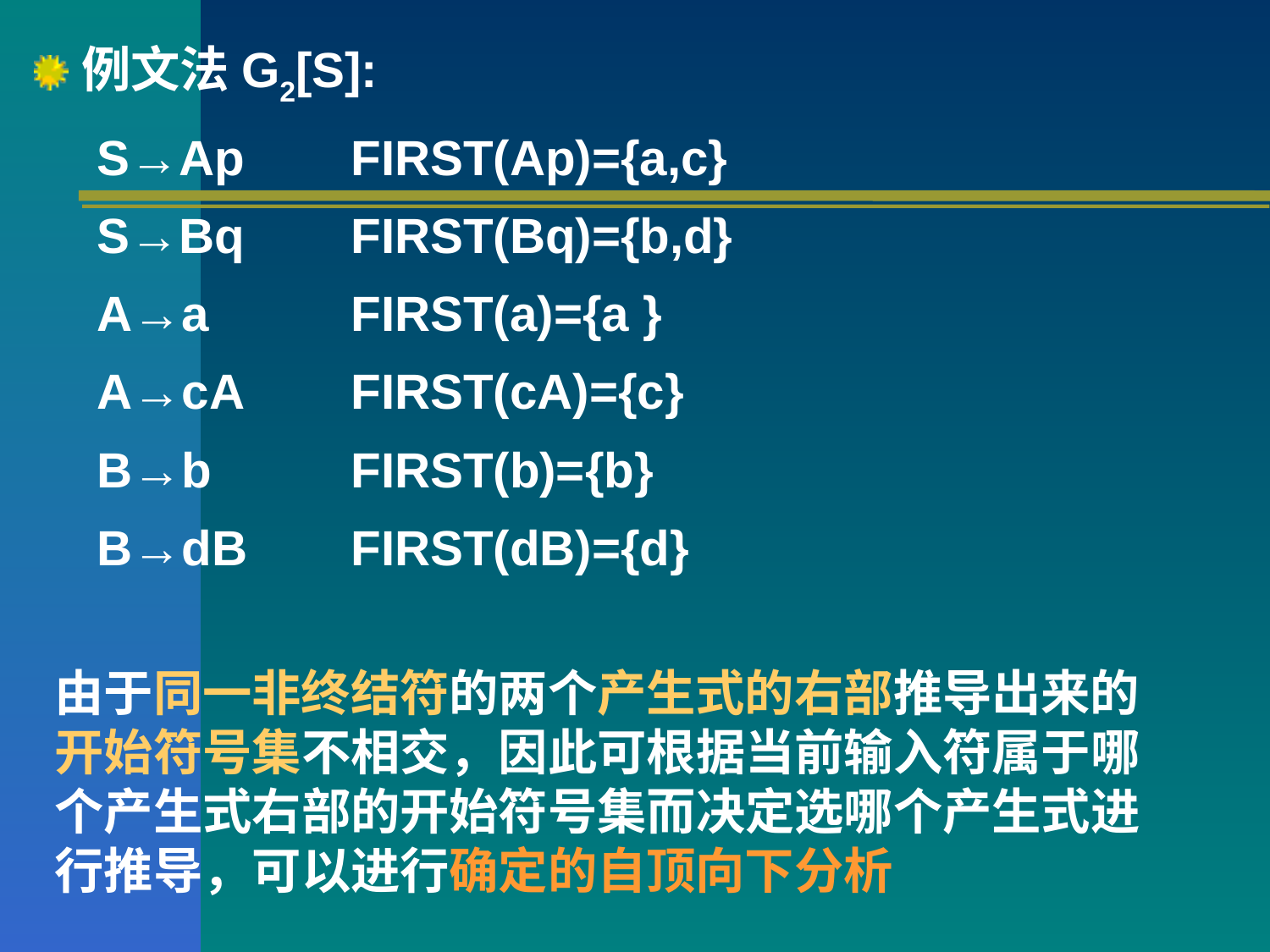

例文法G2[S]:
S→Ap
S→Bq
A→a
A→cA
B→b
B→dB
FIRST(Ap)={a,c}
FIRST(Bq)={b,d}
FIRST(a)={a }
FIRST(cA)={c}
FIRST(b)={b}
FIRST(dB)={d}
由于同一非终结符的两个产生式的右部推导出来的开始符号集不相交，因此可根据当前输入符属于哪个产生式右部的开始符号集而决定选哪个产生式进行推导，可以进行确定的自顶向下分析